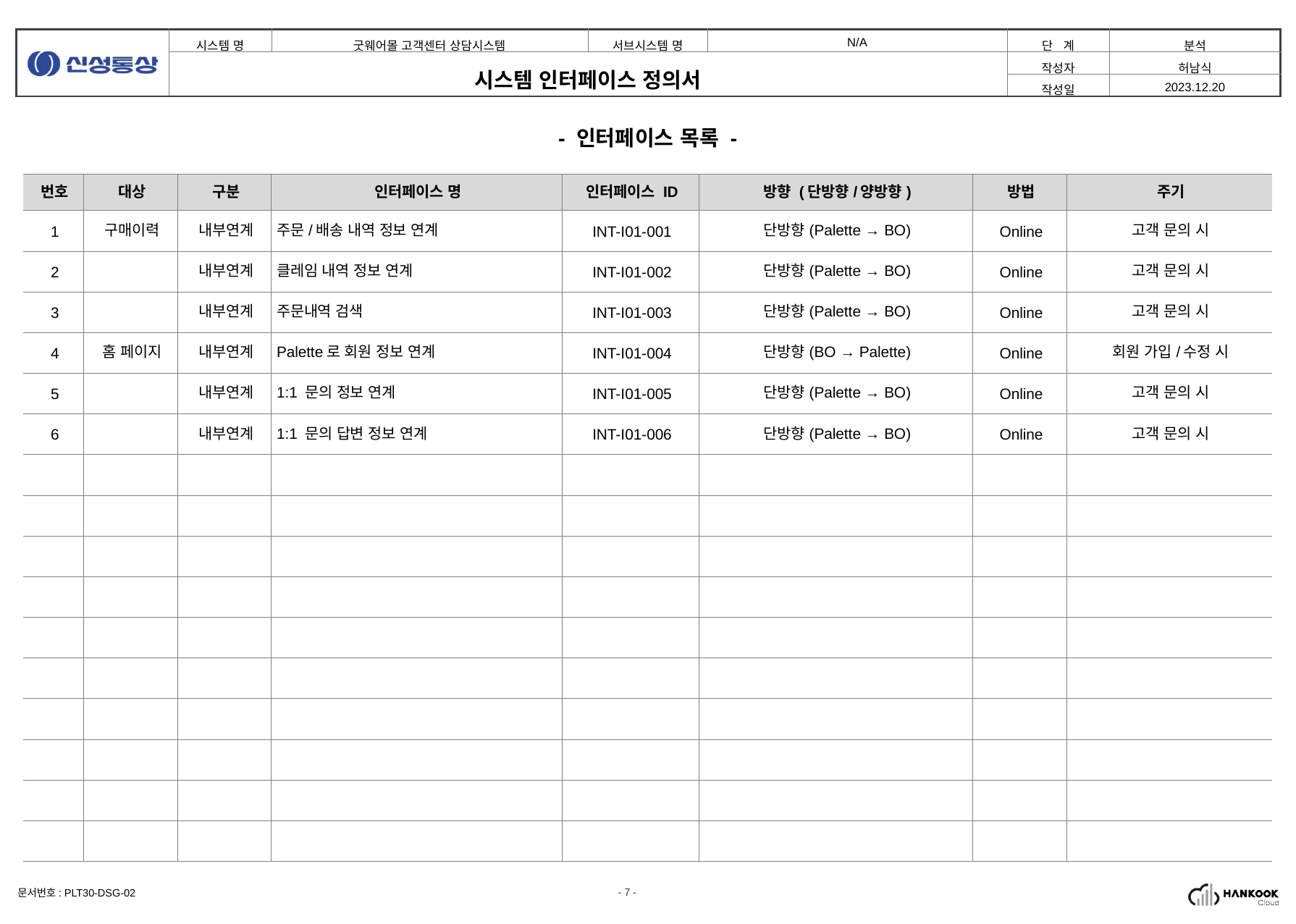

- 인터페이스 목록 -
| 번호 | 대상 | 구분 | 인터페이스 명 | 인터페이스 ID | 방향 (단방향/양방향) | 방법 | 주기 |
| --- | --- | --- | --- | --- | --- | --- | --- |
| 1 | 구매이력 | 내부연계 | 주문/배송 내역 정보 연계 | INT-I01-001 | 단방향(Palette → BO) | Online | 고객 문의 시 |
| 2 |  | 내부연계 | 클레임 내역 정보 연계 | INT-I01-002 | 단방향(Palette → BO) | Online | 고객 문의 시 |
| 3 |  | 내부연계 | 주문내역 검색 | INT-I01-003 | 단방향(Palette → BO) | Online | 고객 문의 시 |
| 4 | 홈 페이지 | 내부연계 | Palette로 회원 정보 연계 | INT-I01-004 | 단방향(BO → Palette) | Online | 회원 가입/수정 시 |
| 5 |  | 내부연계 | 1:1 문의 정보 연계 | INT-I01-005 | 단방향(Palette → BO) | Online | 고객 문의 시 |
| 6 |  | 내부연계 | 1:1 문의 답변 정보 연계 | INT-I01-006 | 단방향(Palette → BO) | Online | 고객 문의 시 |
|  |  |  |  |  |  |  |  |
|  |  |  |  |  |  |  |  |
|  |  |  |  |  |  |  |  |
|  |  |  |  |  |  |  |  |
|  |  |  |  |  |  |  |  |
|  |  |  |  |  |  |  |  |
|  |  |  |  |  |  |  |  |
|  |  |  |  |  |  |  |  |
|  |  |  |  |  |  |  |  |
|  |  |  |  |  |  |  |  |